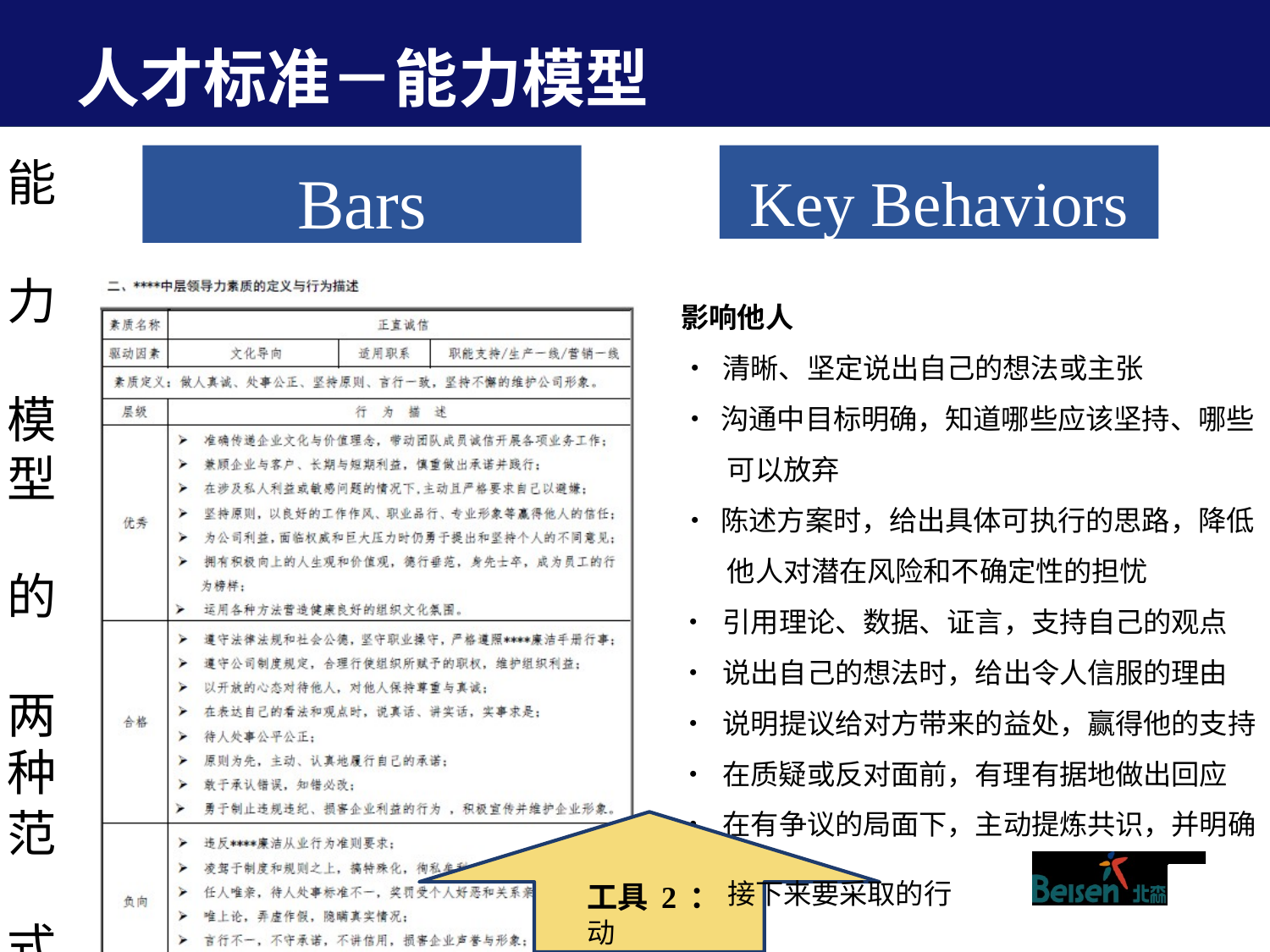

# 人才标准－能力模型
Bars
Key Behaviors
能  力  模
型  的  两
种
范  式

影响他人
•	清晰、坚定说出自己的想法或主张
•	沟通中目标明确，知道哪些应该坚持、哪些  可以放弃
•	陈述方案时，给出具体可执行的思路，降低  他人对潜在风险和不确定性的担忧
•	引用理论、数据、证言，支持自己的观点
•	说出自己的想法时，给出令人信服的理由
•	说明提议给对方带来的益处，赢得他的支持
•	在质疑或反对面前，有理有据地做出回应
•	在有争议的局面下，主动提炼共识，并明确

工具2： 接下来要采取的行动
建模技术